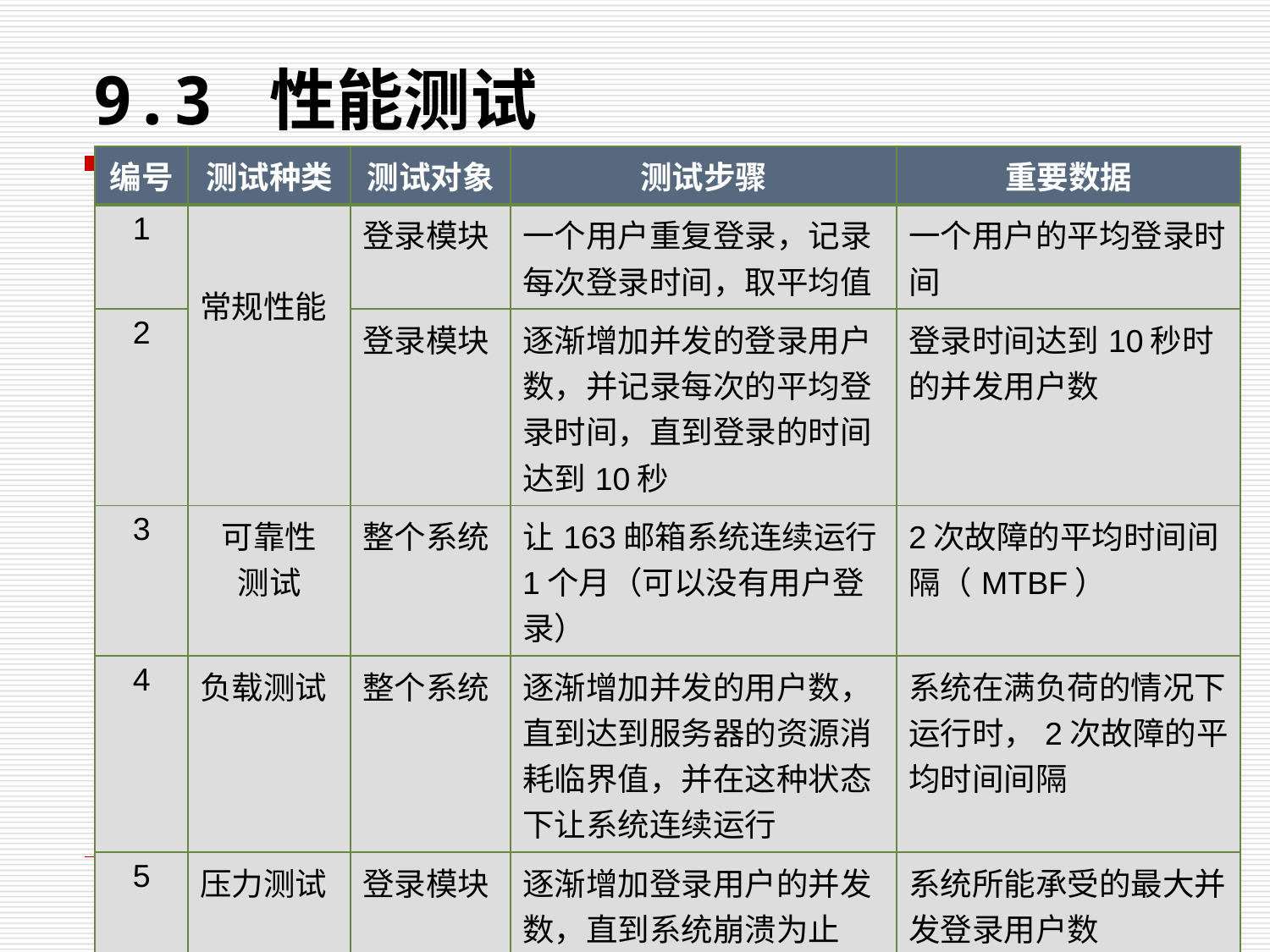

9.3 性能测试
| 编号 | 测试种类 | 测试对象 | 测试步骤 | 重要数据 |
| --- | --- | --- | --- | --- |
| 1 | 常规性能 | 登录模块 | 一个用户重复登录，记录每次登录时间，取平均值 | 一个用户的平均登录时间 |
| 2 |  | 登录模块 | 逐渐增加并发的登录用户数，并记录每次的平均登录时间，直到登录的时间达到10秒 | 登录时间达到10秒时的并发用户数 |
| 3 | 可靠性 测试 | 整个系统 | 让163邮箱系统连续运行1个月（可以没有用户登录） | 2次故障的平均时间间隔（MTBF） |
| 4 | 负载测试 | 整个系统 | 逐渐增加并发的用户数，直到达到服务器的资源消耗临界值，并在这种状态下让系统连续运行 | 系统在满负荷的情况下运行时，2次故障的平均时间间隔 |
| 5 | 压力测试 | 登录模块 | 逐渐增加登录用户的并发数，直到系统崩溃为止 | 系统所能承受的最大并发登录用户数 |